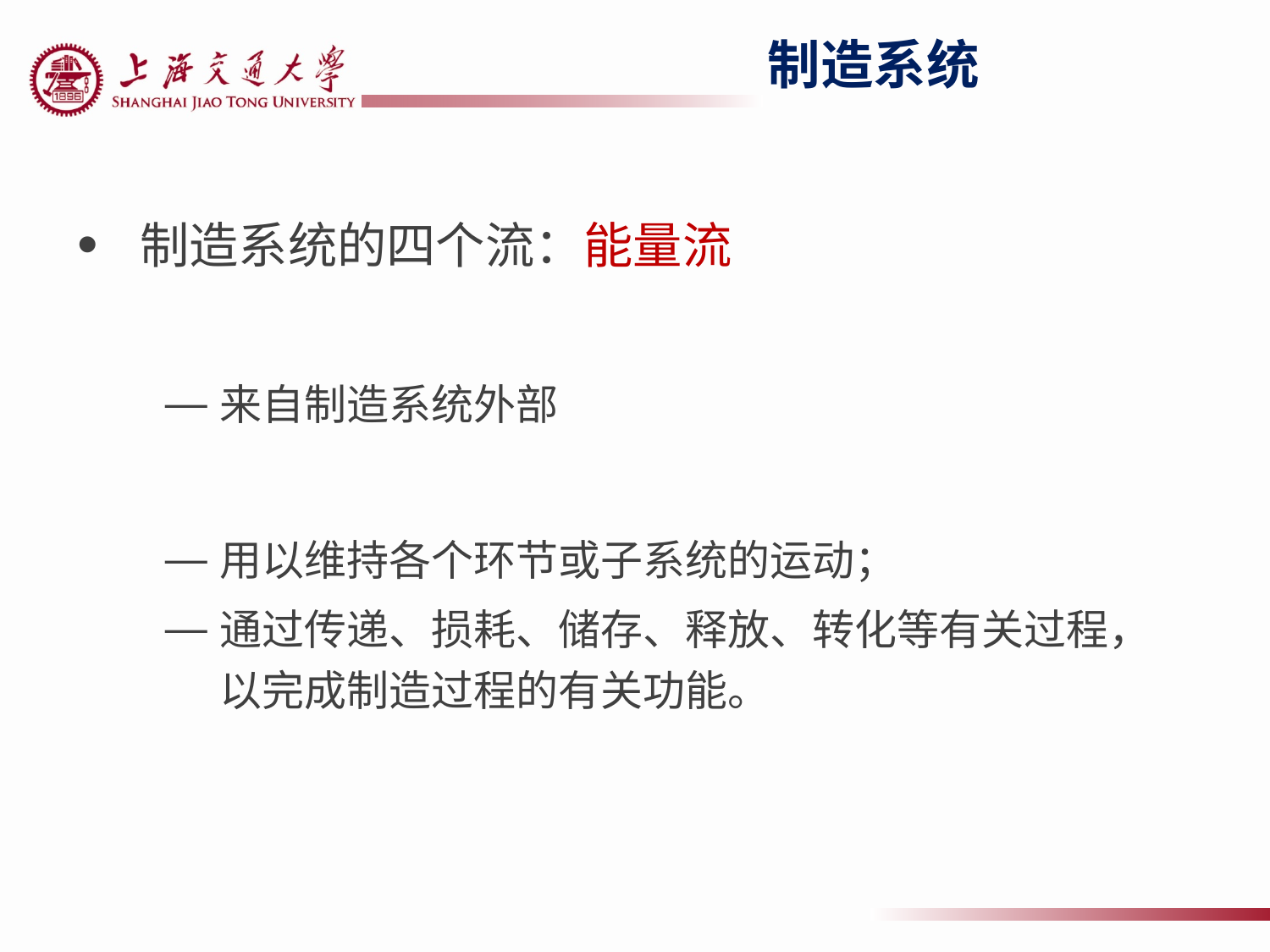

# 制造系统
制造系统的四个流：能量流

来自制造系统外部

用以维持各个环节或子系统的运动；
通过传递、损耗、储存、释放、转化等有关过程，以完成制造过程的有关功能。